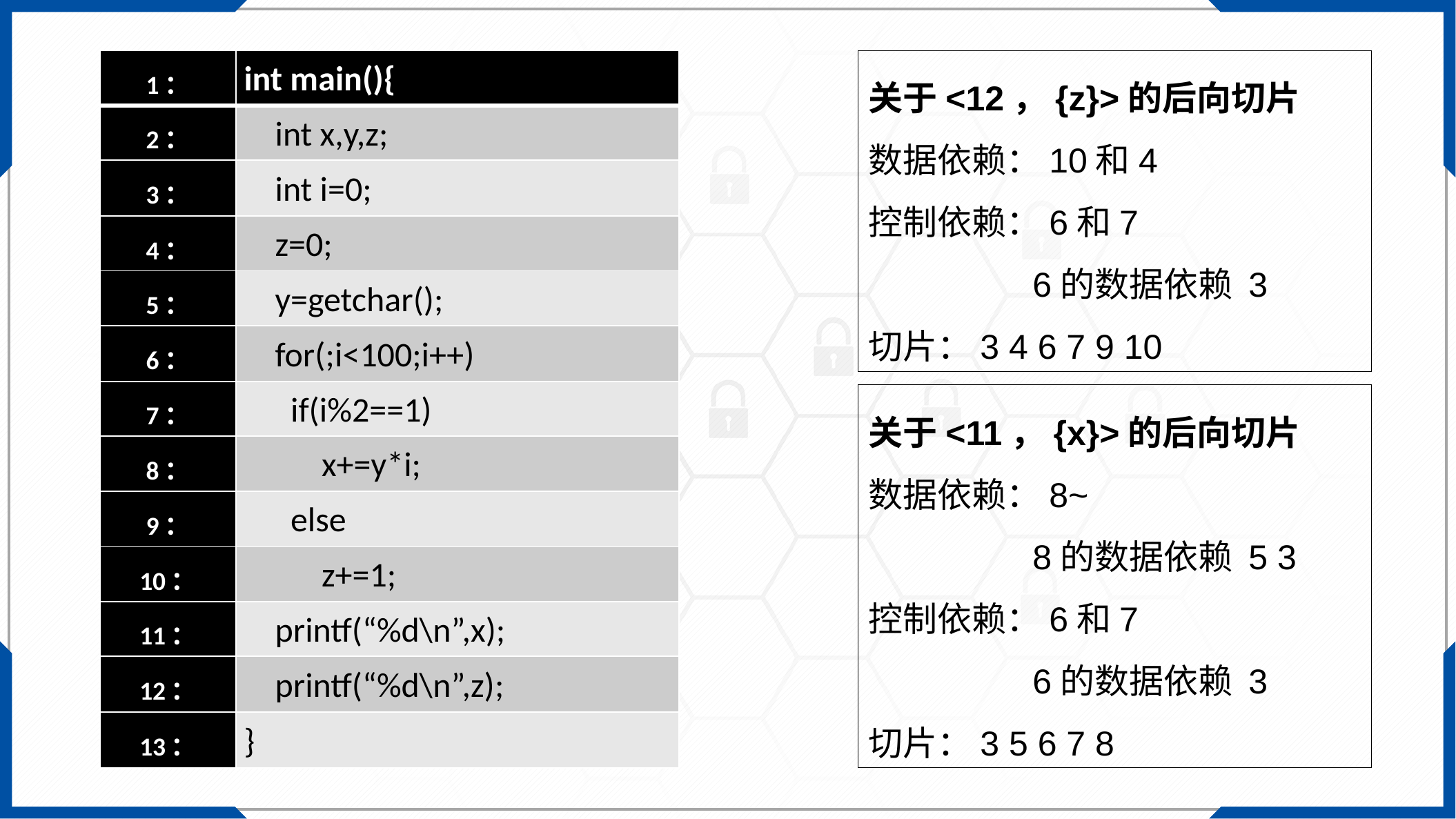

| 1： | int main(){ |
| --- | --- |
| 2： | int x,y,z; |
| 3： | int i=0; |
| 4： | z=0; |
| 5： | y=getchar(); |
| 6： | for(;i<100;i++) |
| 7： | if(i%2==1) |
| 8： | x+=y\*i; |
| 9： | else |
| 10： | z+=1; |
| 11： | printf(“%d\n”,x); |
| 12： | printf(“%d\n”,z); |
| 13： | } |
关于<12，{z}>的后向切片
数据依赖：10和4
控制依赖：6和7
                 6的数据依赖 3
切片：3 4 6 7 9 10
关于<11，{x}>的后向切片
数据依赖：8~
                 8的数据依赖 5 3
控制依赖：6和7
                 6的数据依赖 3
切片：3 5 6 7 8